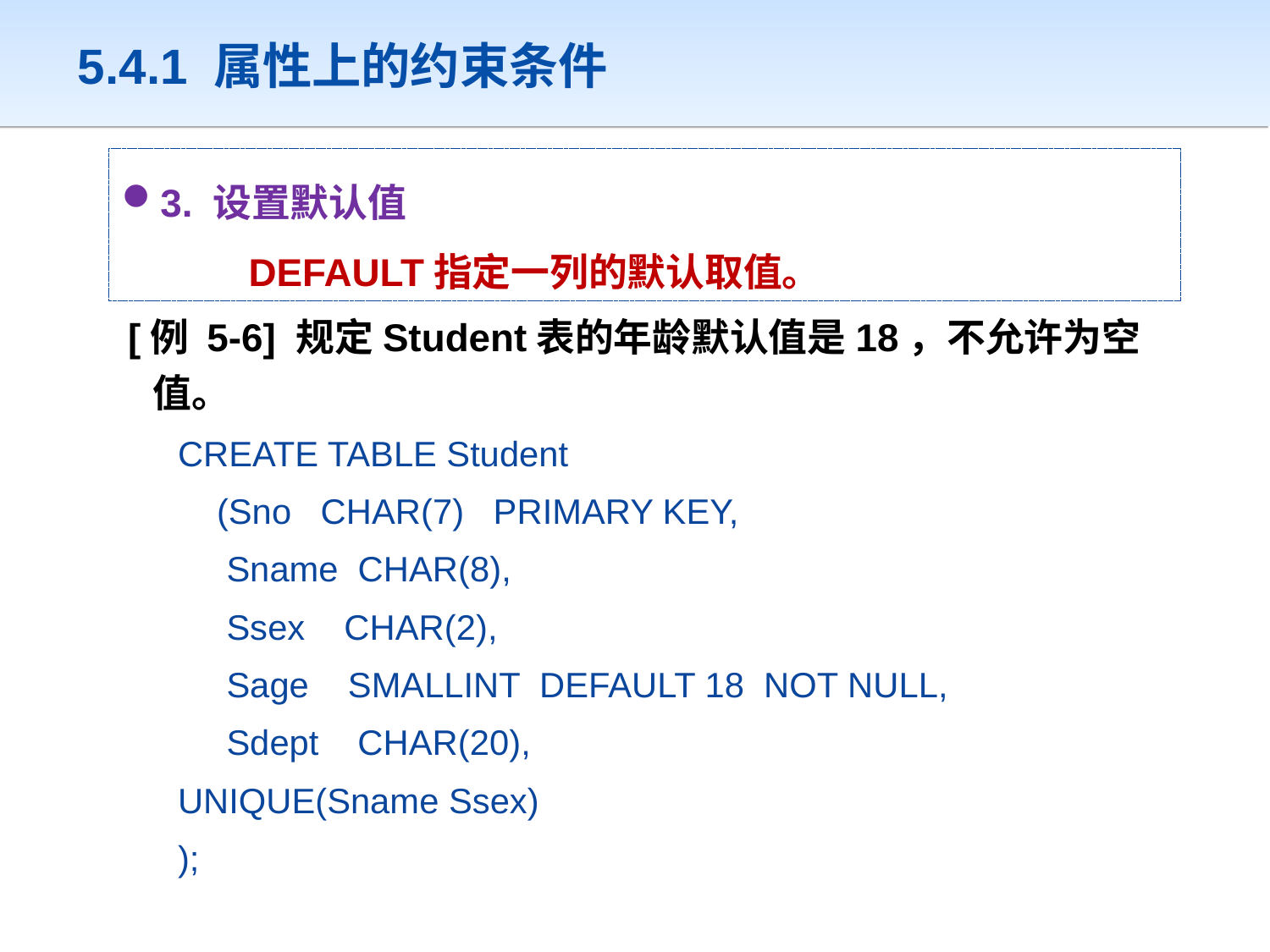

# 5.4.1 属性上的约束条件
3. 设置默认值
	DEFAULT指定一列的默认取值。
[例 5-6] 规定Student表的年龄默认值是18，不允许为空值。
CREATE TABLE Student
    (Sno   CHAR(7)   PRIMARY KEY,
     Sname  CHAR(8),
     Ssex    CHAR(2),
     Sage    SMALLINT  DEFAULT 18  NOT NULL,
     Sdept    CHAR(20),
UNIQUE(Sname Ssex)
);